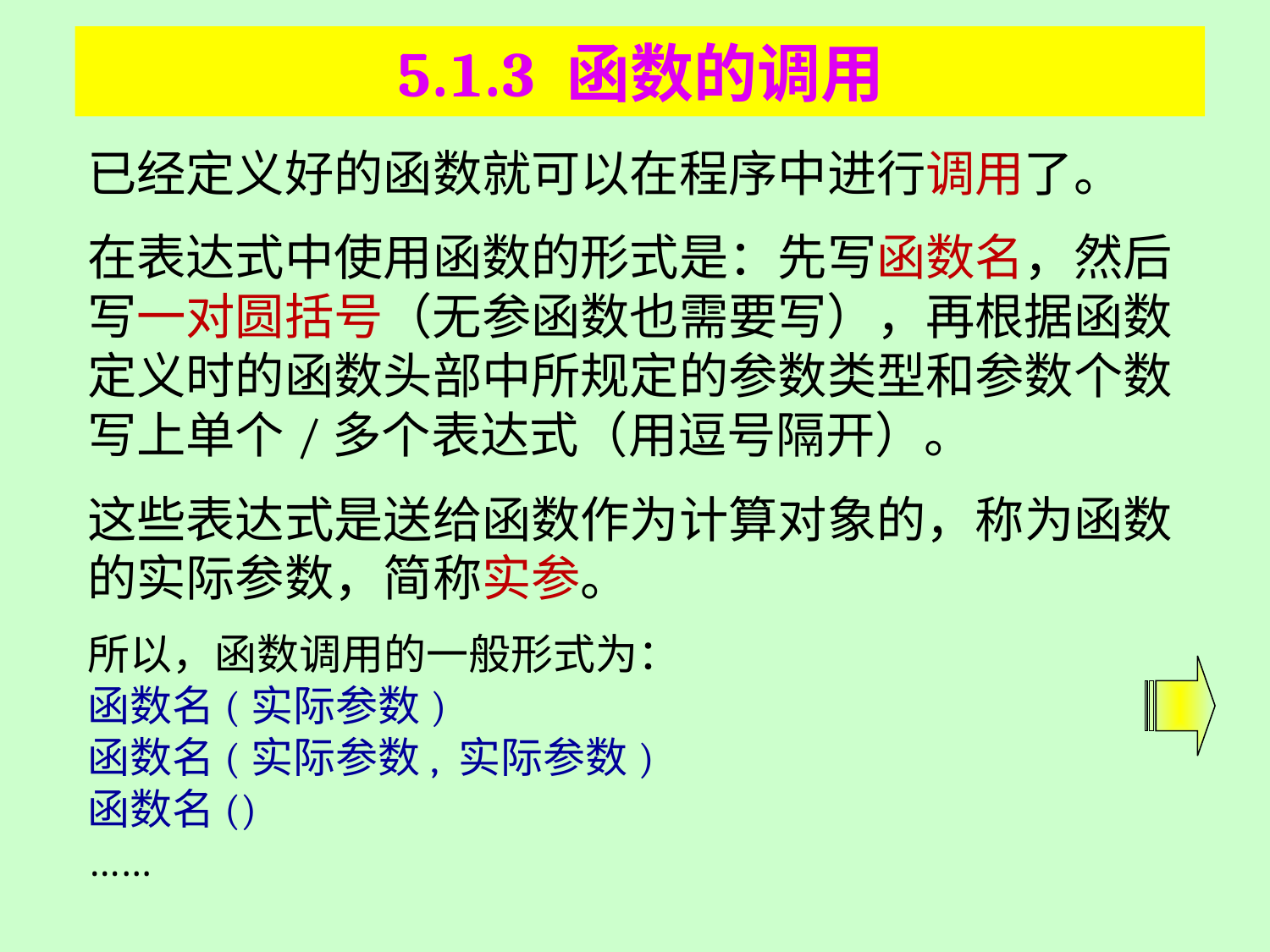

# 5.1.3 函数的调用
已经定义好的函数就可以在程序中进行调用了。
在表达式中使用函数的形式是：先写函数名，然后写一对圆括号（无参函数也需要写），再根据函数定义时的函数头部中所规定的参数类型和参数个数写上单个/多个表达式（用逗号隔开）。
这些表达式是送给函数作为计算对象的，称为函数的实际参数，简称实参。
所以，函数调用的一般形式为：
函数名(实际参数)
函数名(实际参数, 实际参数)
函数名()
……

19